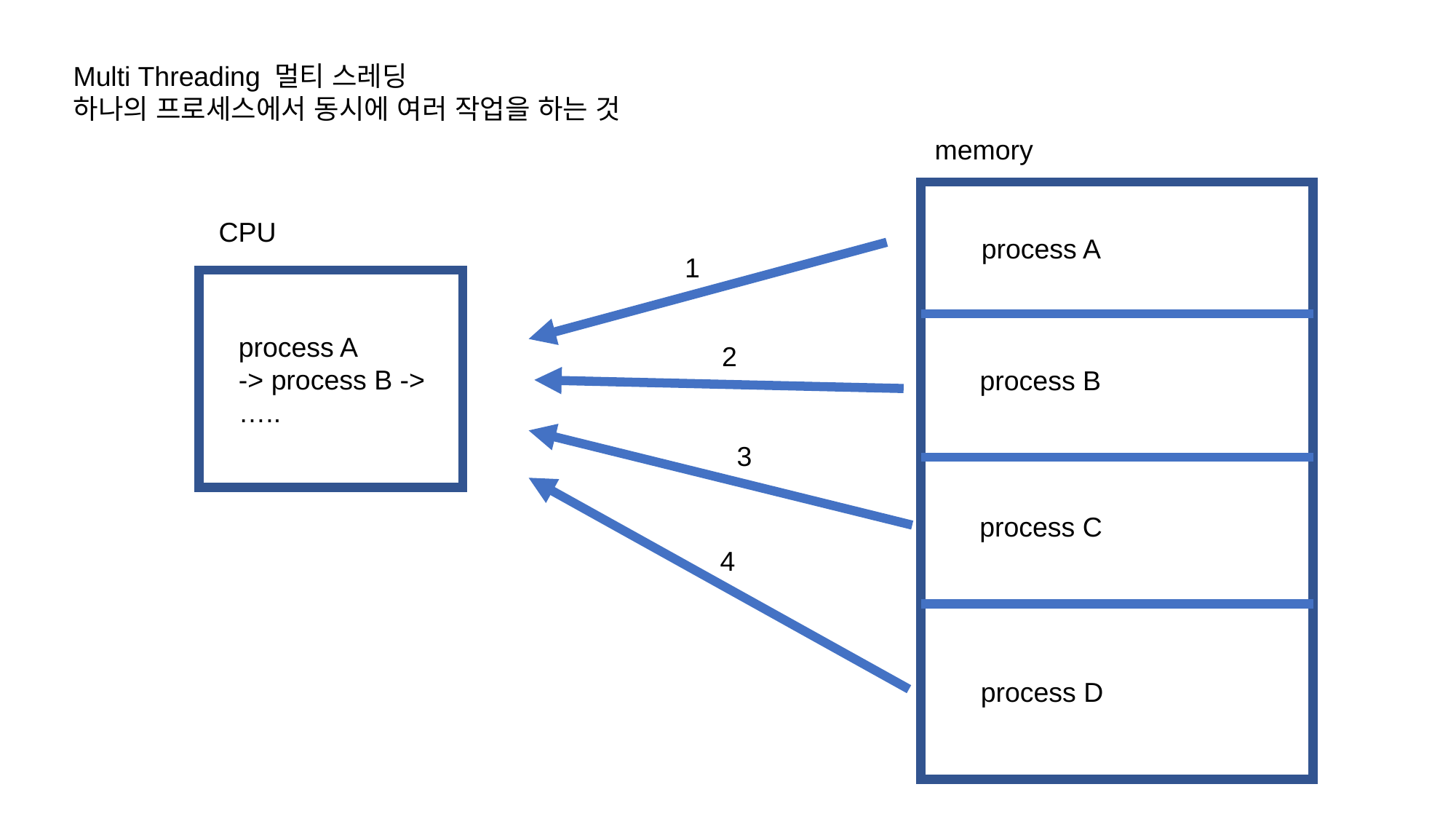

Multi Threading 멀티 스레딩
하나의 프로세스에서 동시에 여러 작업을 하는 것

memory

CPU
process A
1

process A
-> process B ->
…..
2
process B
3
process C
4
process D